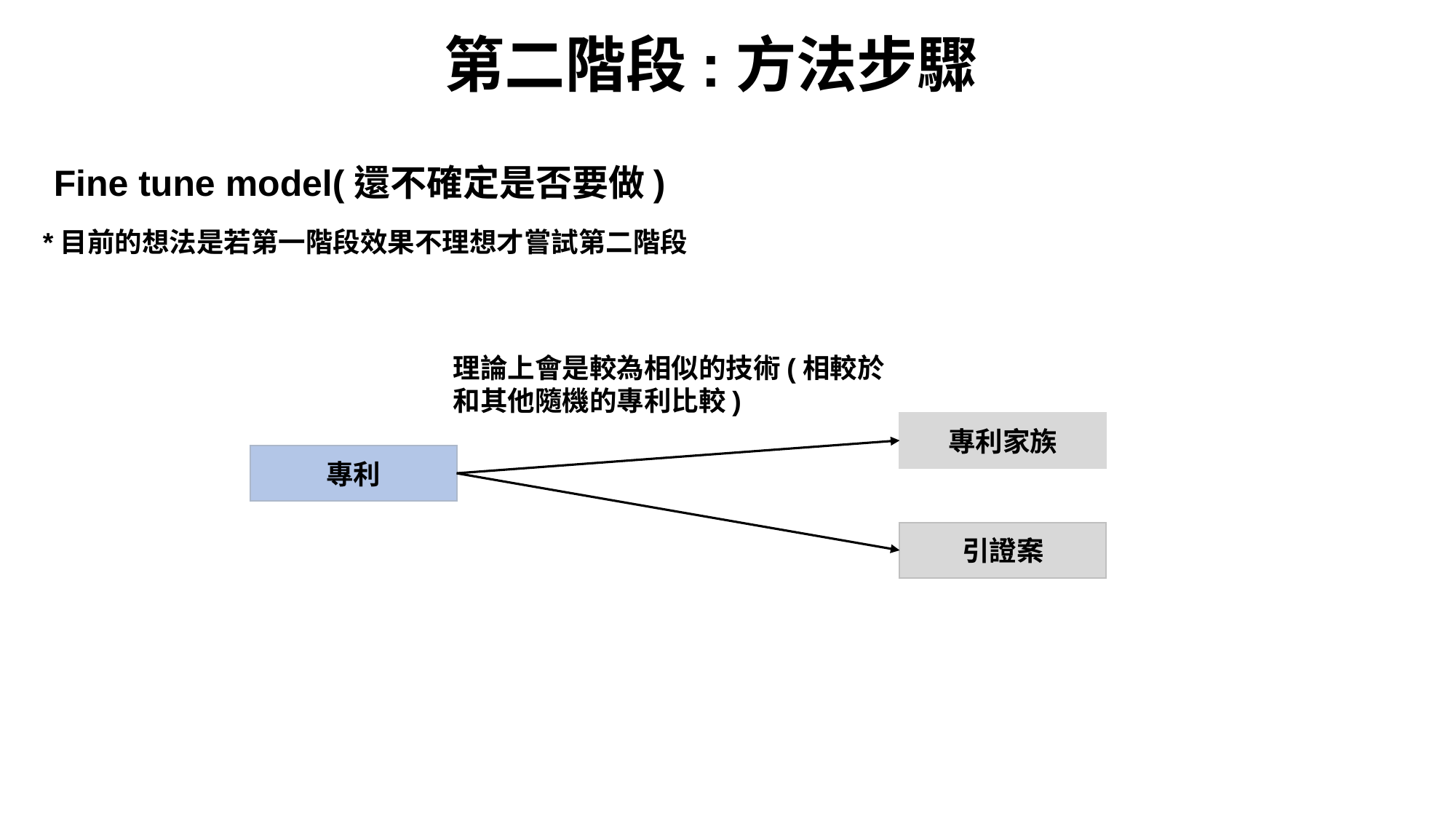

# 第二階段:方法步驟
Fine tune model(還不確定是否要做)
*目前的想法是若第一階段效果不理想才嘗試第二階段
理論上會是較為相似的技術(相較於和其他隨機的專利比較)
專利家族
專利
引證案